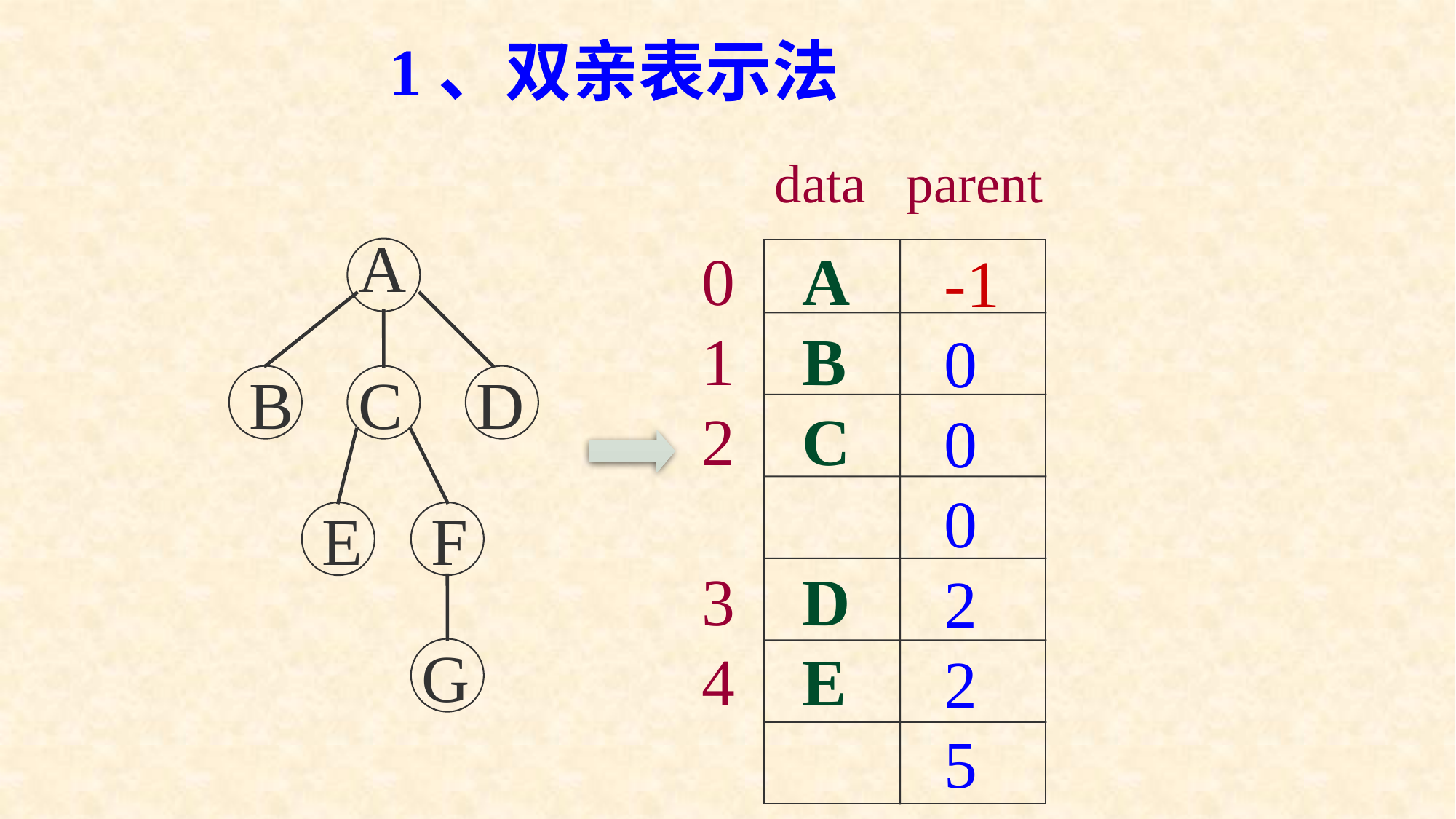

1、双亲表示法
data   parent
A

B
C
D

E
F

G

0    A
1    B
2    C
3    D
4    E
5    F
6    G

-1
0
0
0
2
2
5